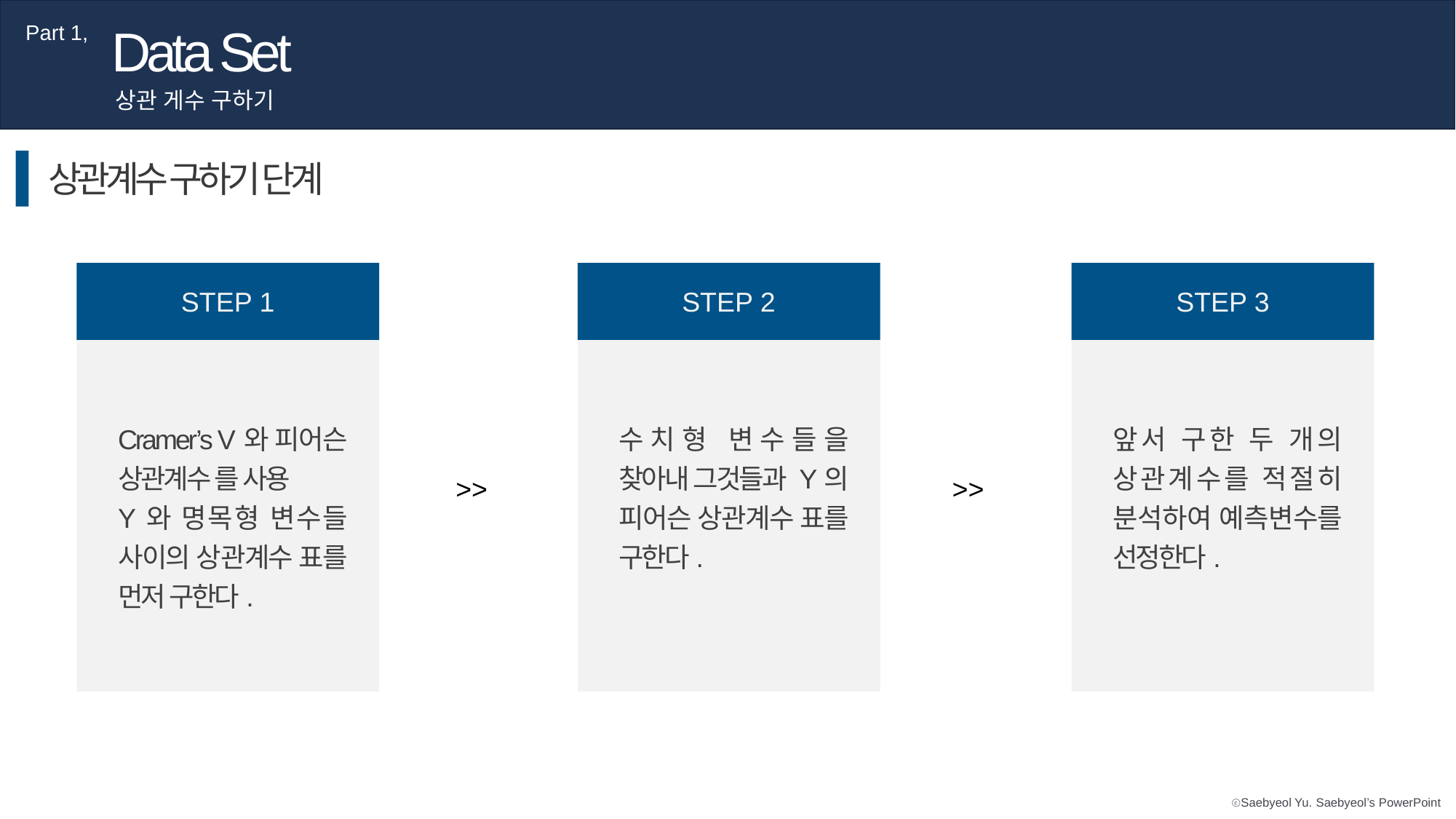

Data Set
Part 1,
상관 게수 구하기

상관계수 구하기 단계

STEP 1
STEP 2
STEP 3
Cramer’s V와 피어슨 상관계수 를 사용
Y와 명목형 변수들 사이의 상관계수 표를 먼저 구한다.
수치형 변수들을 찾아내 그것들과 Y의 피어슨 상관계수 표를 구한다.
앞서 구한 두 개의 상관계수를 적절히 분석하여 예측변수를 선정한다.
>>
>>